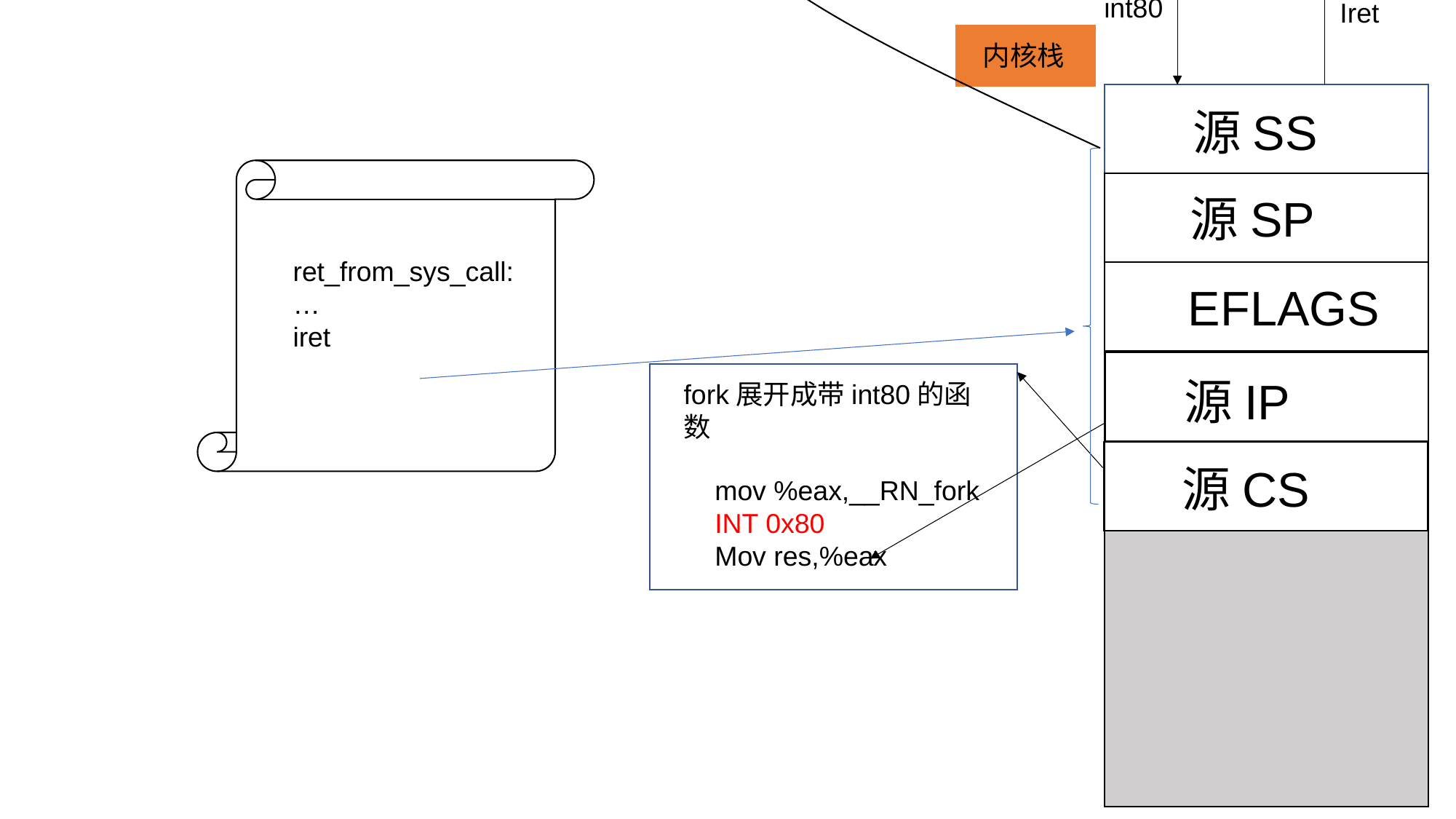

用户栈

main:Ret=B()

A:Ret=B()
int80
Iret

内核栈

源SS

源SP
ret_from_sys_call:
…
iret

EFLAGS

源IP
fork展开成带int80的函数

源CS
mov %eax,__RN_fork
INT 0x80
Mov res,%eax